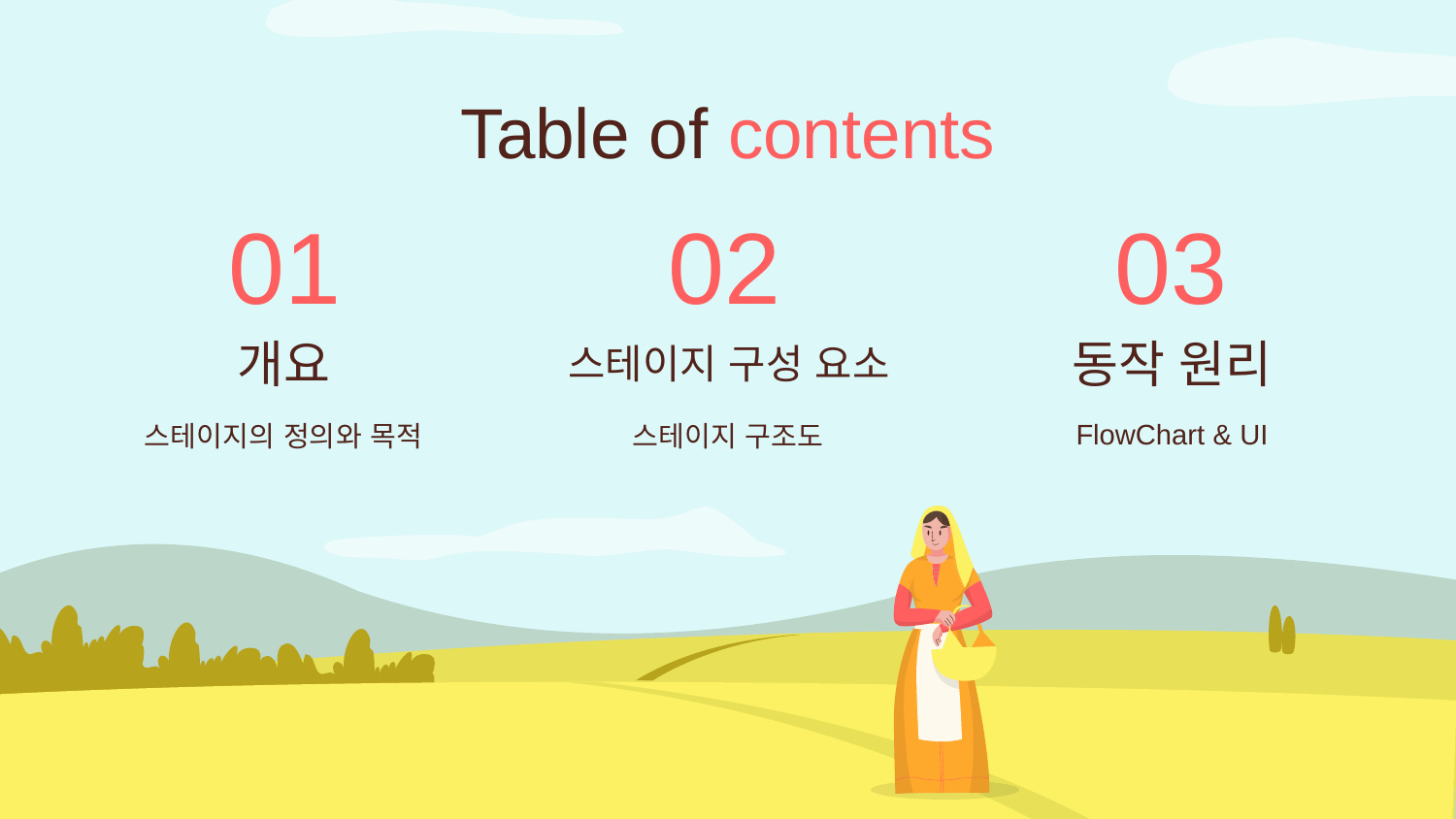

# Table of contents
01
02
03
스테이지 구성 요소
개요
동작 원리
FlowChart & UI
스테이지의 정의와 목적
스테이지 구조도